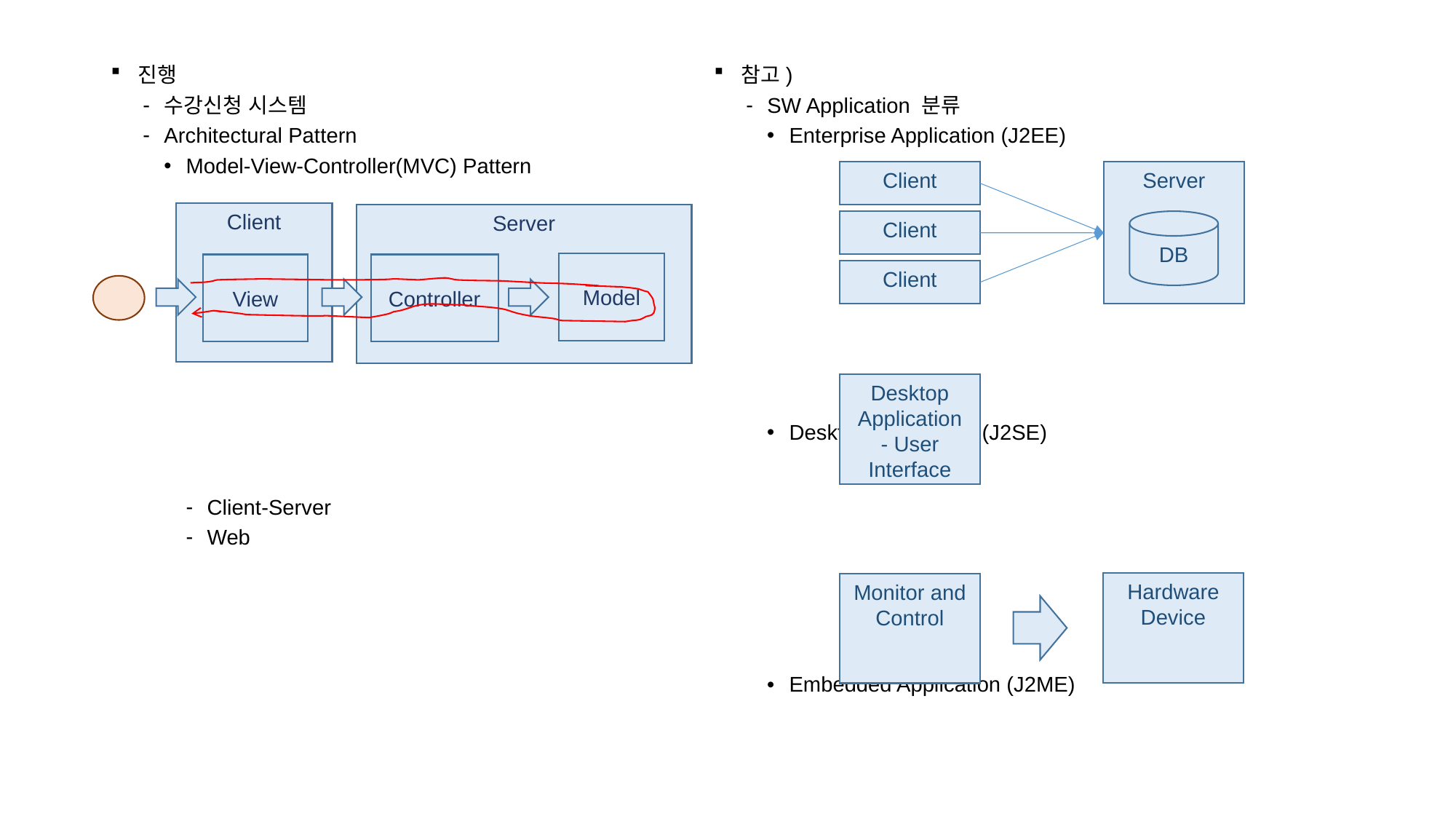

진행
수강신청 시스템
Architectural Pattern
Model-View-Controller(MVC) Pattern

Client-Server
Web

참고)
SW Application 분류
Enterprise Application (J2EE)

Desktop Application (J2SE)

Embedded Application (J2ME)

Client
Server
Client
Server
Client
DB
Model
View
Controller
Client

Desktop Application
- User Interface
Hardware Device
Monitor and Control